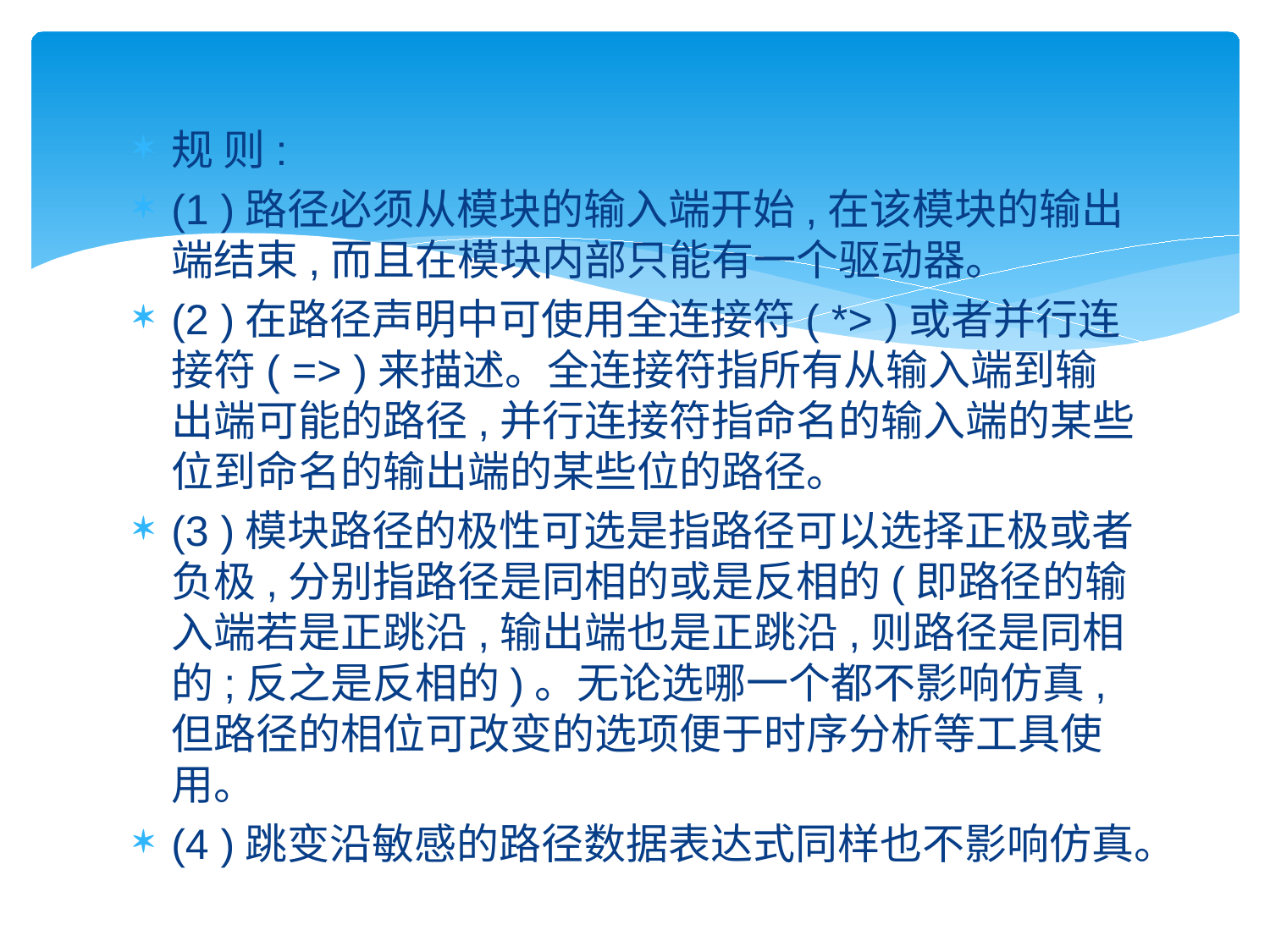

#
规 则:
(1 )路径必须从模块的输入端开始,在该模块的输出端结束,而且在模块内部只能有一个驱动器。
(2 )在路径声明中可使用全连接符( *> )或者并行连接符( => )来描述。全连接符指所有从输入端到输出端可能的路径,并行连接符指命名的输入端的某些位到命名的输出端的某些位的路径。
(3 )模块路径的极性可选是指路径可以选择正极或者负极,分别指路径是同相的或是反相的(即路径的输入端若是正跳沿,输出端也是正跳沿,则路径是同相的;反之是反相的)。无论选哪一个都不影响仿真,但路径的相位可改变的选项便于时序分析等工具使用。
(4 )跳变沿敏感的路径数据表达式同样也不影响仿真。